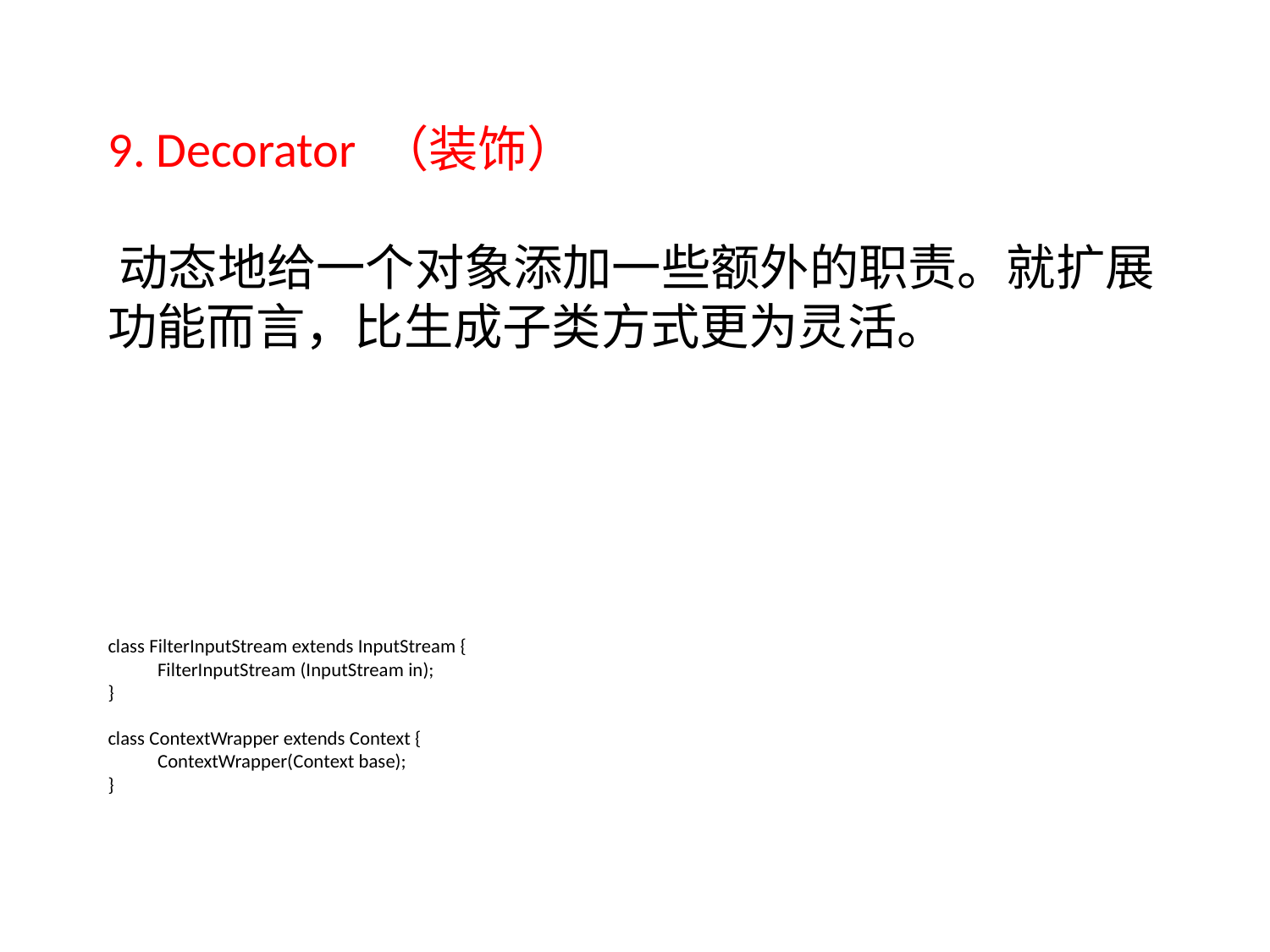

9. Decorator （装饰）
 动态地给一个对象添加一些额外的职责。就扩展功能而言，比生成子类方式更为灵活。
# class FilterInputStream extends InputStream { FilterInputStream (InputStream in); } class ContextWrapper extends Context { ContextWrapper(Context base); }